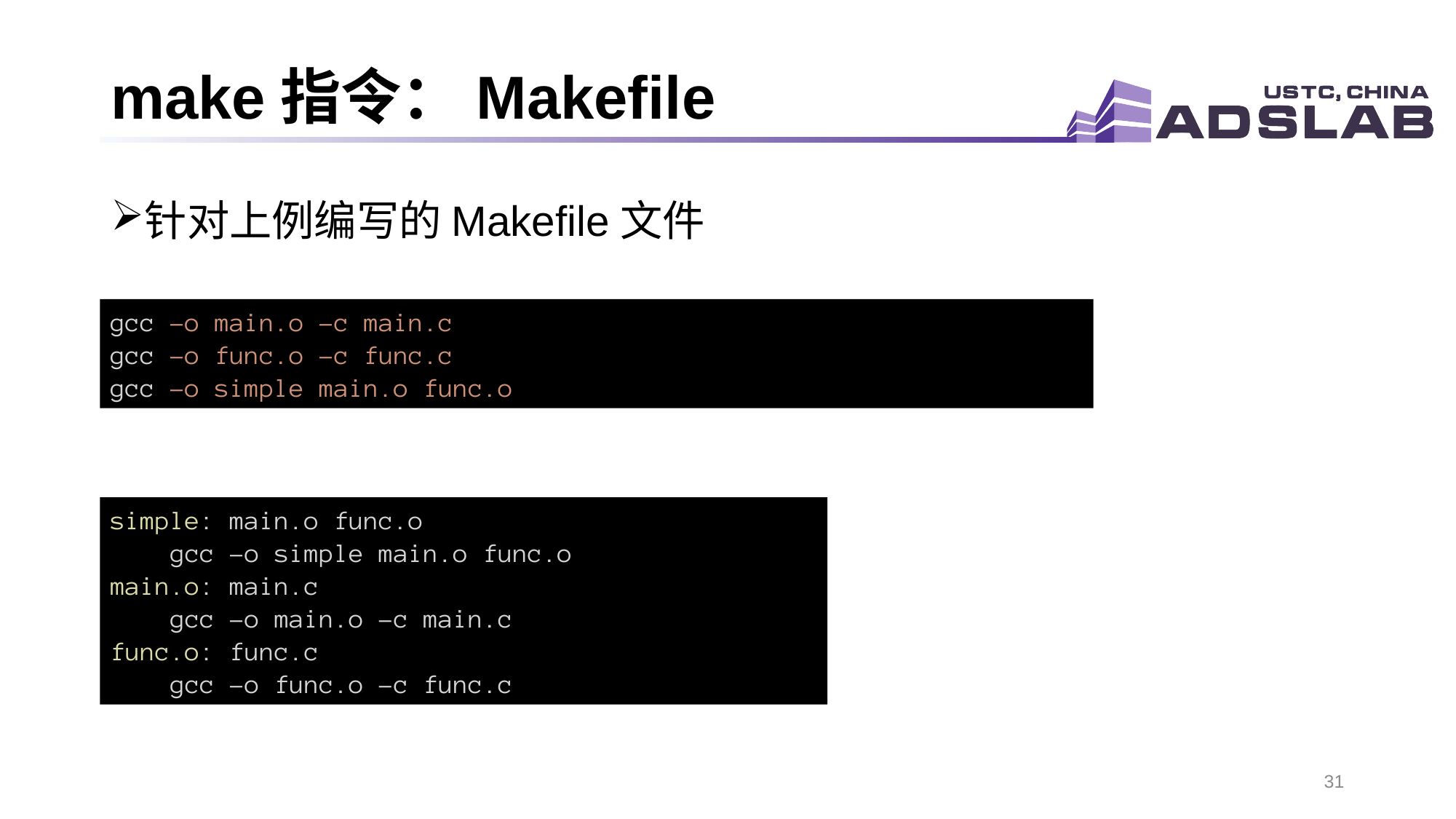

# make指令：Makefile
针对上例编写的Makefile文件
gcc -o main.o -c main.c
gcc -o func.o -c func.c
gcc -o simple main.o func.o
simple: main.o func.o
    gcc -o simple main.o func.o
main.o: main.c
    gcc -o main.o -c main.c
func.o: func.c
    gcc -o func.o -c func.c
31